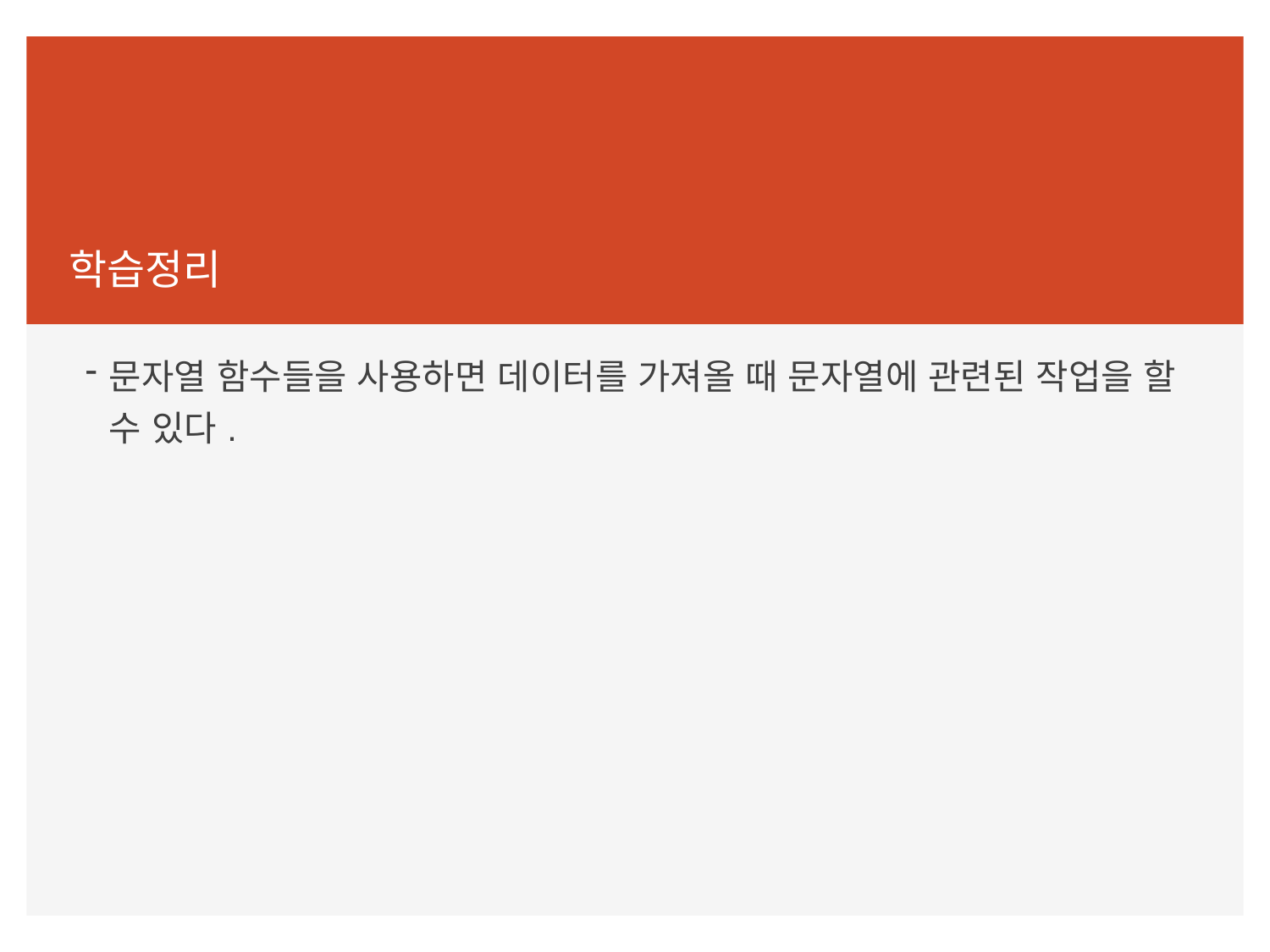

학습정리
문자열 함수들을 사용하면 데이터를 가져올 때 문자열에 관련된 작업을 할 수 있다.